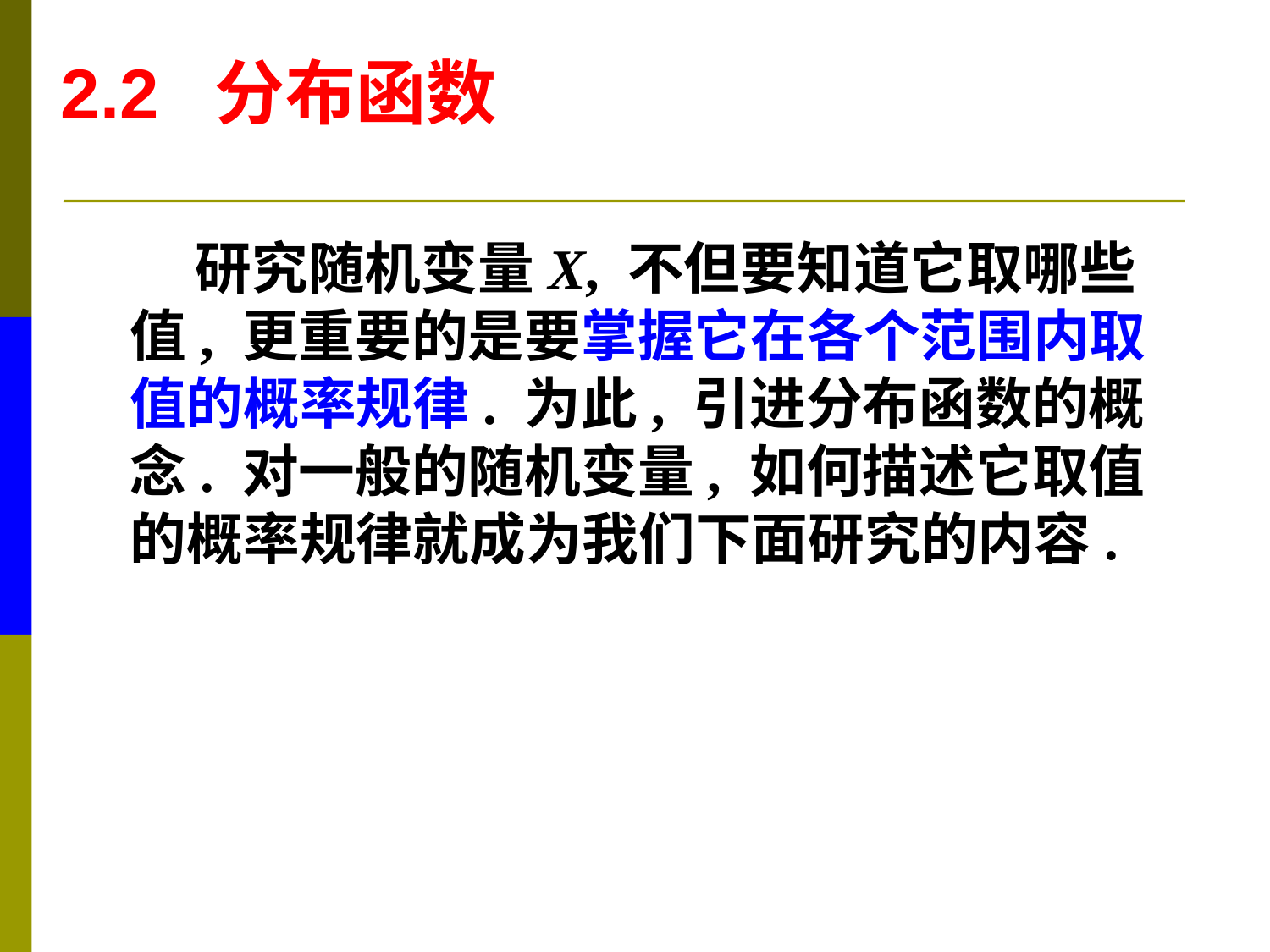

2.2  分布函数
    研究随机变量X, 不但要知道它取哪些
值, 更重要的是要掌握它在各个范围内取
值的概率规律. 为此, 引进分布函数的概
念. 对一般的随机变量, 如何描述它取值
的概率规律就成为我们下面研究的内容.